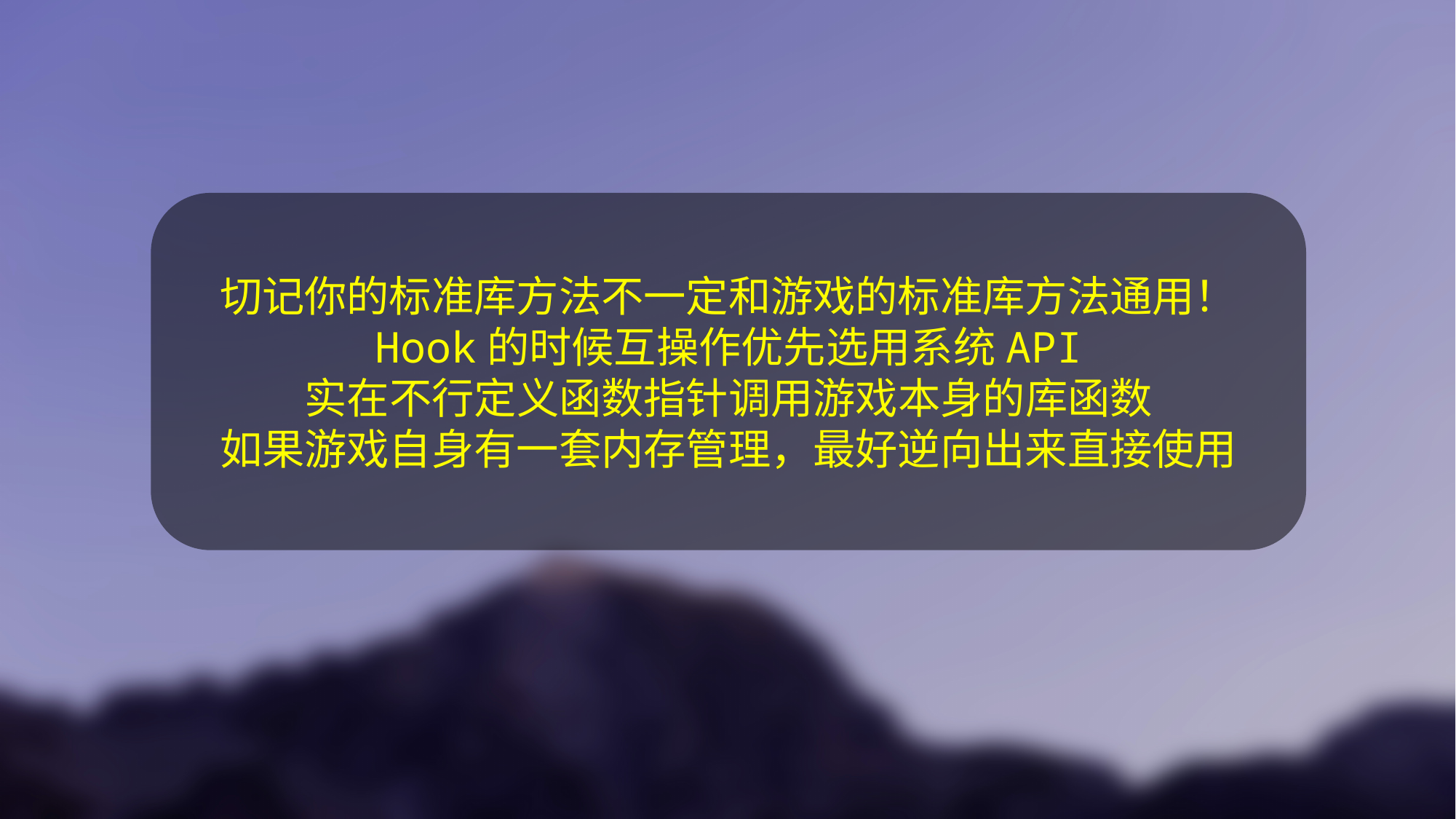

切记你的标准库方法不一定和游戏的标准库方法通用！
Hook的时候互操作优先选用系统API
实在不行定义函数指针调用游戏本身的库函数
如果游戏自身有一套内存管理，最好逆向出来直接使用